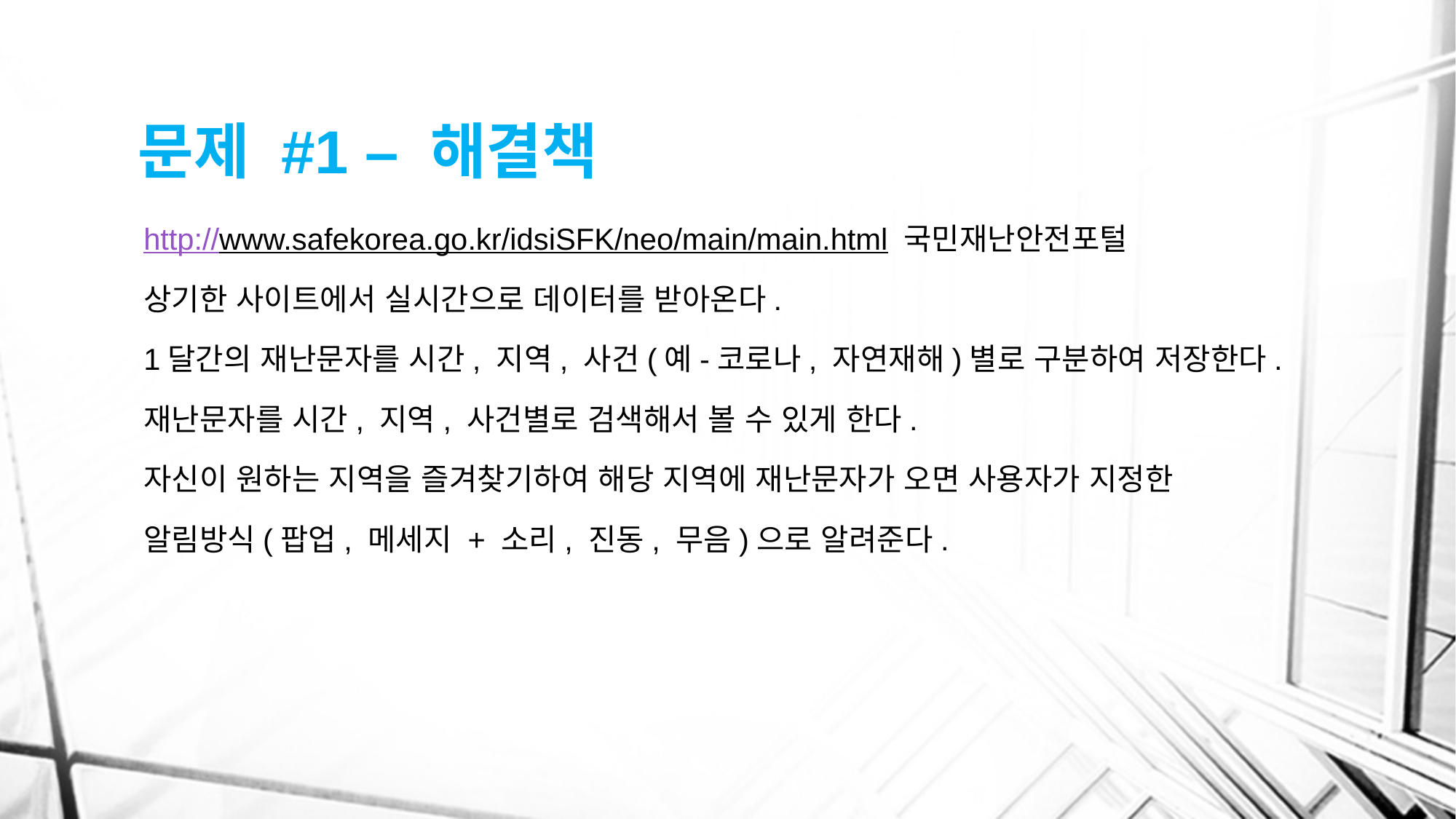

# 문제 #1 – 해결책
http://www.safekorea.go.kr/idsiSFK/neo/main/main.html 국민재난안전포털
상기한 사이트에서 실시간으로 데이터를 받아온다.
1달간의 재난문자를 시간, 지역, 사건(예-코로나, 자연재해)별로 구분하여 저장한다.
재난문자를 시간, 지역, 사건별로 검색해서 볼 수 있게 한다.
자신이 원하는 지역을 즐겨찾기하여 해당 지역에 재난문자가 오면 사용자가 지정한
알림방식(팝업, 메세지 + 소리, 진동, 무음)으로 알려준다.